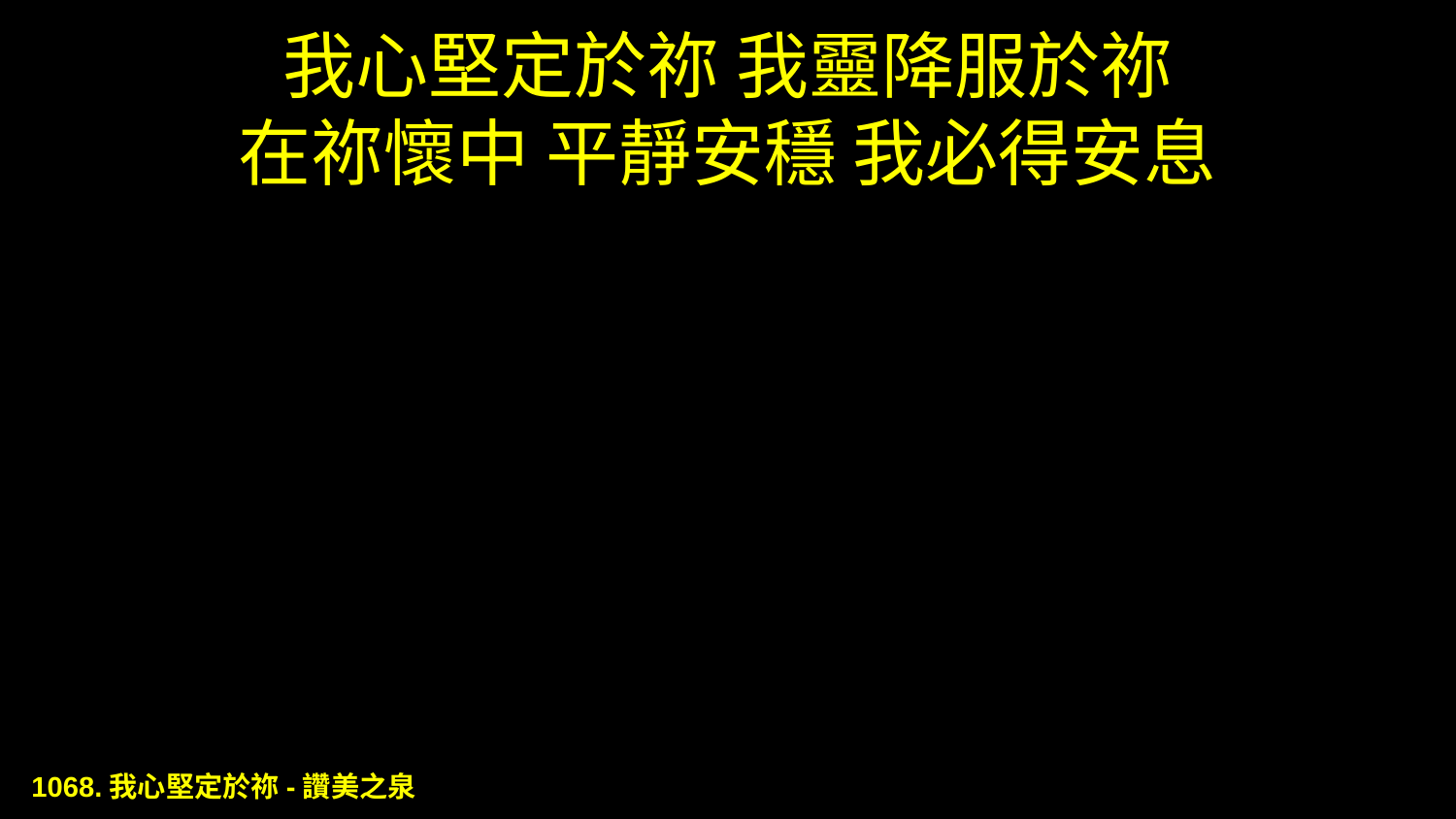

# 我心堅定於祢 我靈降服於祢 在祢懷中 平靜安穩 我必得安息
1068.我心堅定於祢-讚美之泉